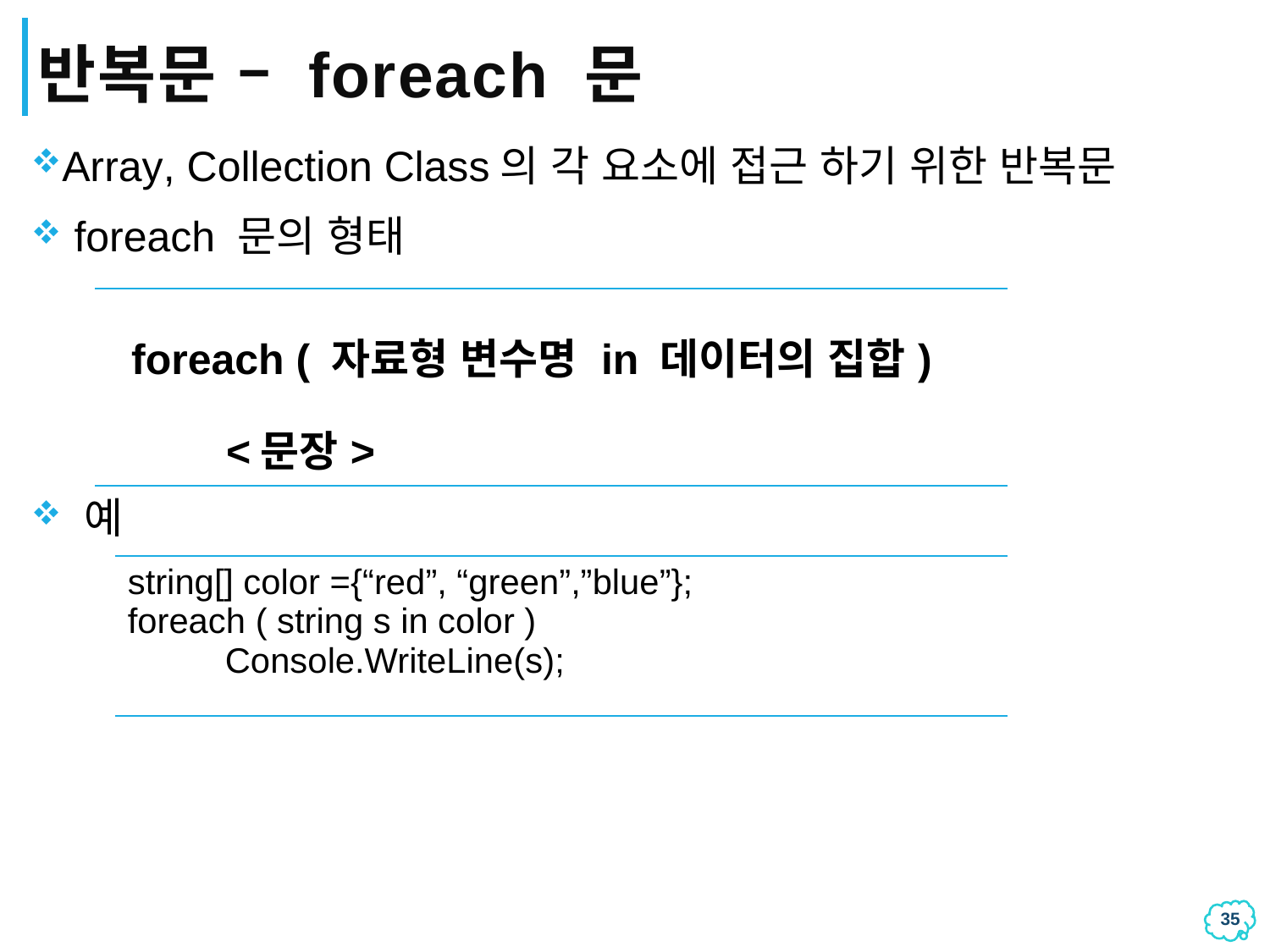

# 반복문 – foreach 문
Array, Collection Class의 각 요소에 접근 하기 위한 반복문
 foreach 문의 형태

 예

| foreach ( 자료형 변수명 in 데이터의 집합) <문장> |
| --- |
| string[] color ={“red”, “green”,”blue”}; foreach ( string s in color ) Console.WriteLine(s); |
| --- |
35